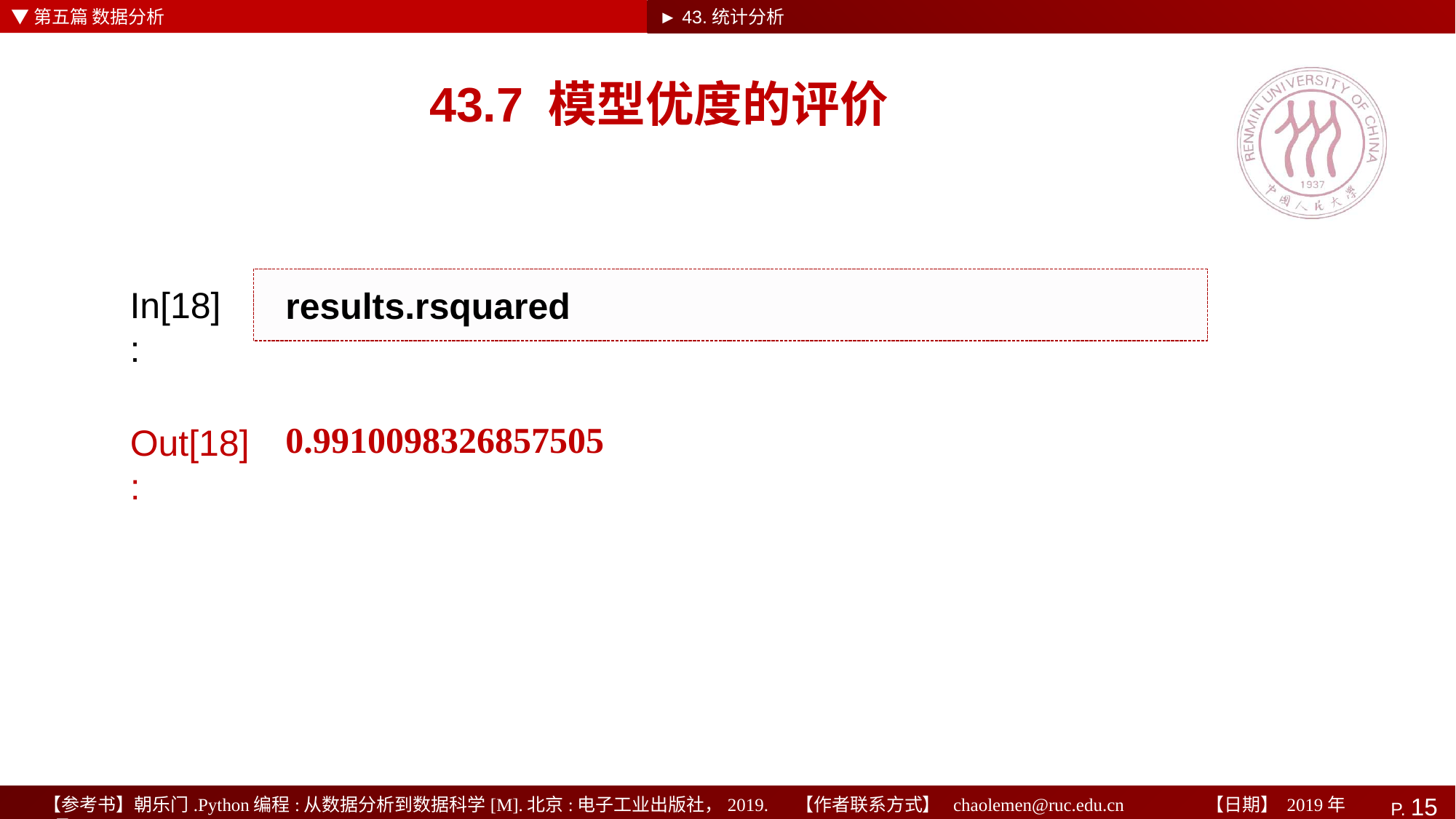

▼第五篇 数据分析
► 43.统计分析
# 43.7 模型优度的评价
results.rsquared
In[18]:
Out[18]:
0.9910098326857505